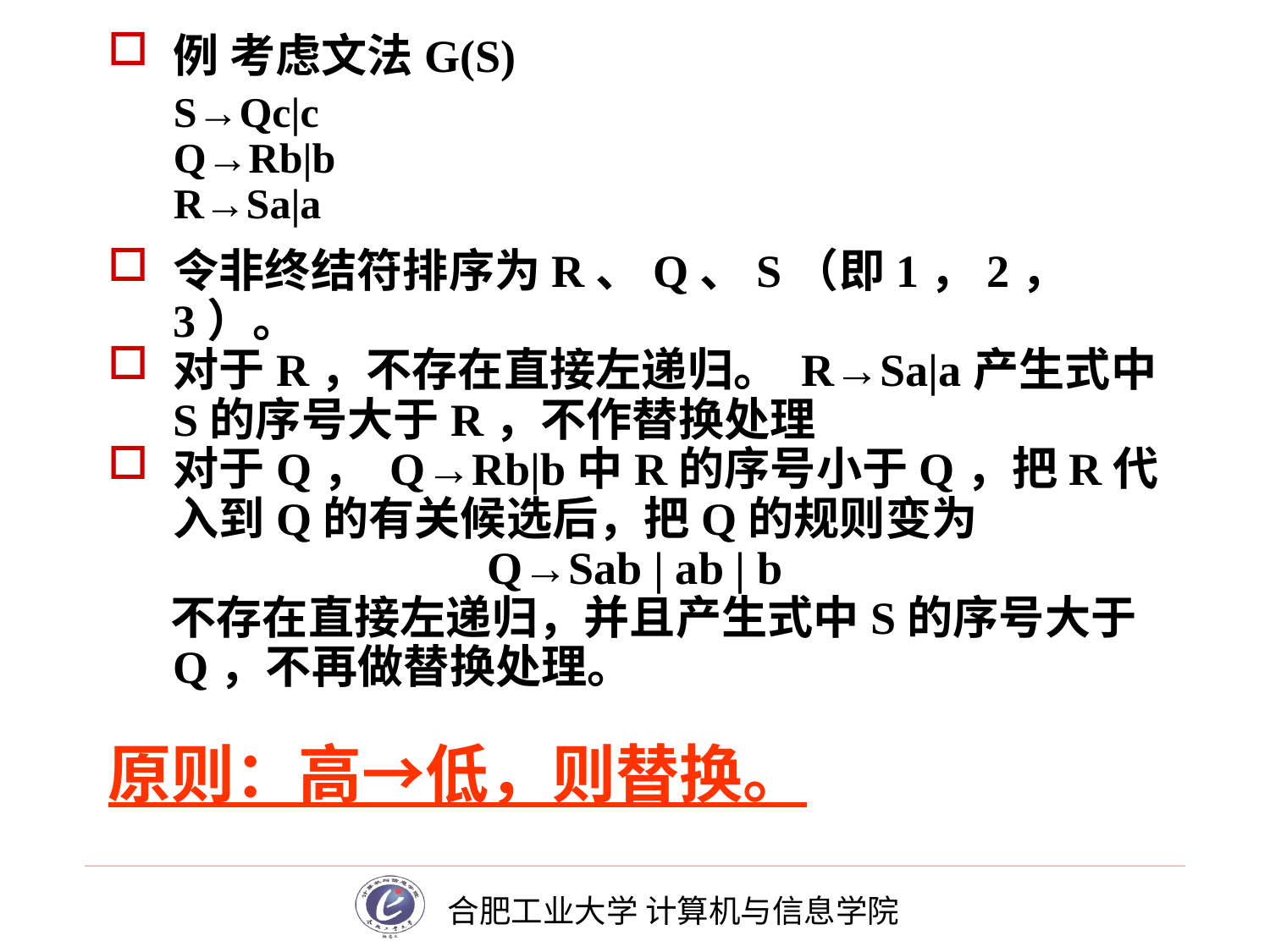

# 例 考虑文法G(S)
S→Qc|c
Q→Rb|b
R→Sa|a
令非终结符排序为R、Q、S（即1，2，3）。
对于R，不存在直接左递归。 R→Sa|a产生式中S的序号大于R，不作替换处理
对于Q， Q→Rb|b中R的序号小于Q，把R代入到Q的有关候选后，把Q的规则变为
Q→Sab | ab | b
     不存在直接左递归，并且产生式中S的序号大于Q，不再做替换处理。

原则：高→低，则替换。